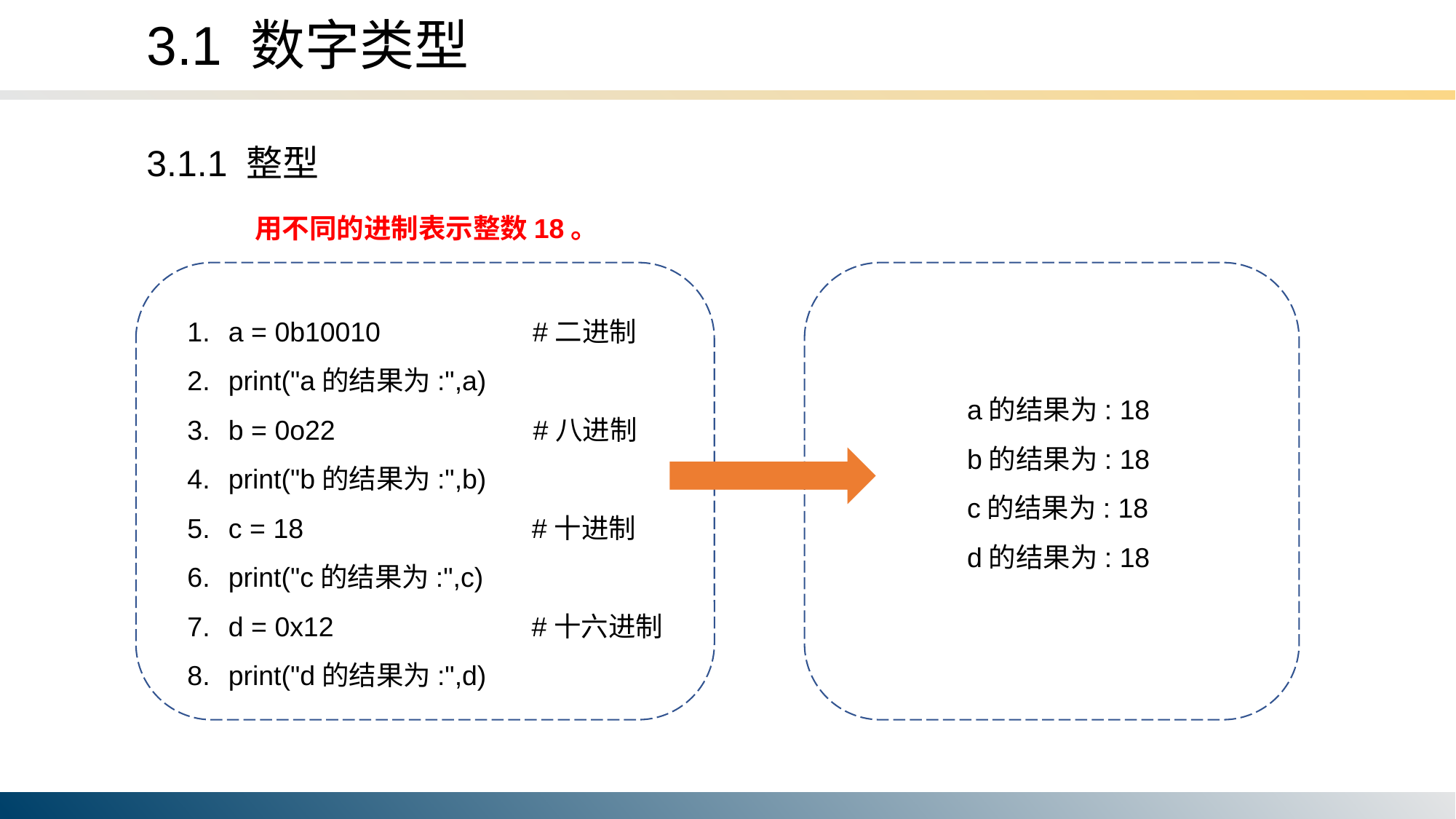

3.1 数字类型

3.1.1 整型
用不同的进制表示整数18。

a = 0b10010                    #二进制
print("a的结果为:",a)
b = 0o22                          #八进制
print("b的结果为:",b)
c = 18                              #十进制
print("c的结果为:",c)
d = 0x12                          #十六进制
print("d的结果为:",d)
a的结果为: 18
b的结果为: 18
c的结果为: 18
d的结果为: 18